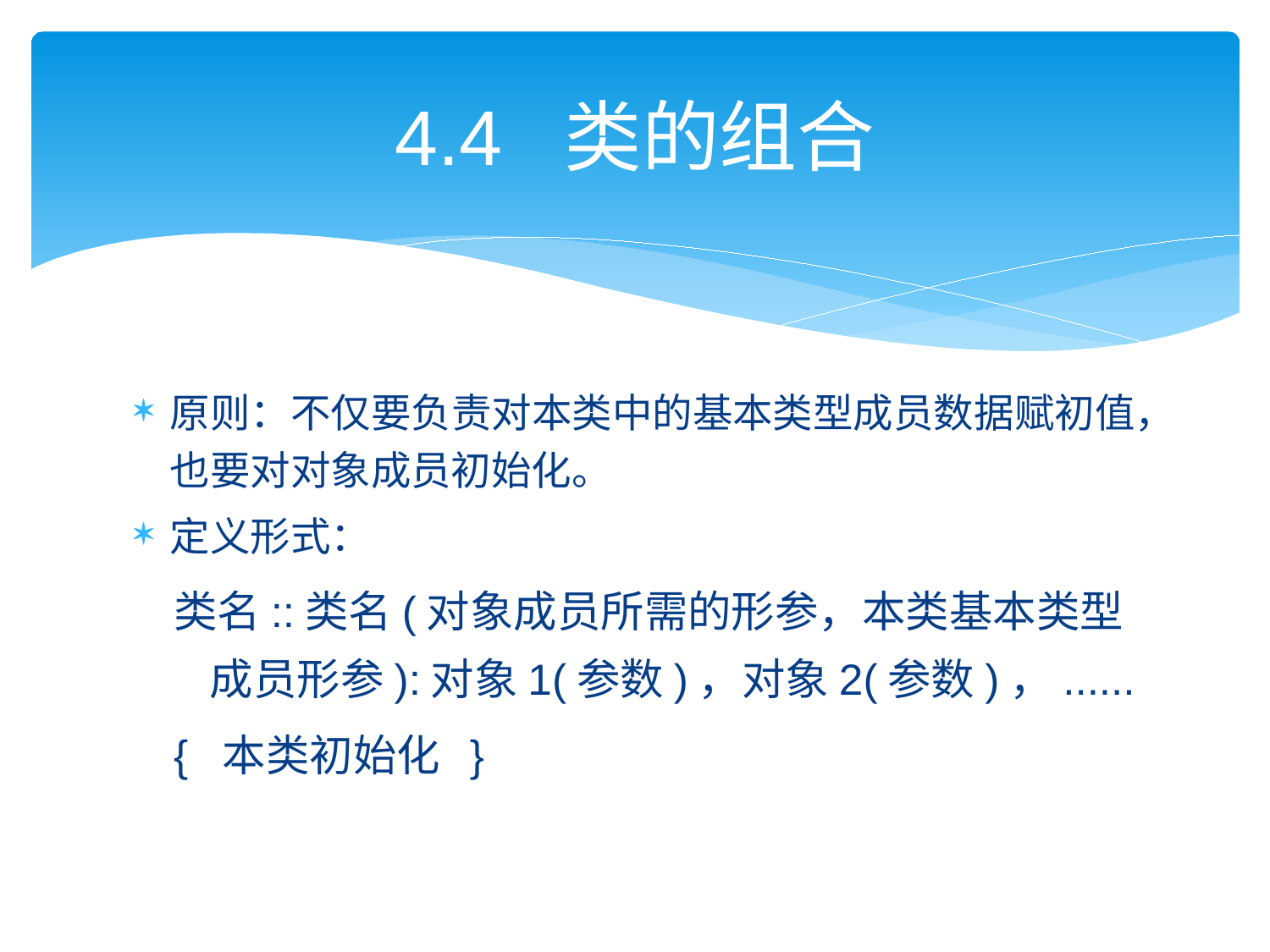

# 4.4  类的组合
原则：不仅要负责对本类中的基本类型成员数据赋初值，也要对对象成员初始化。
定义形式：
类名::类名(对象成员所需的形参，本类基本类型成员形参):对象1(参数)，对象2(参数)，......
{  本类初始化  }